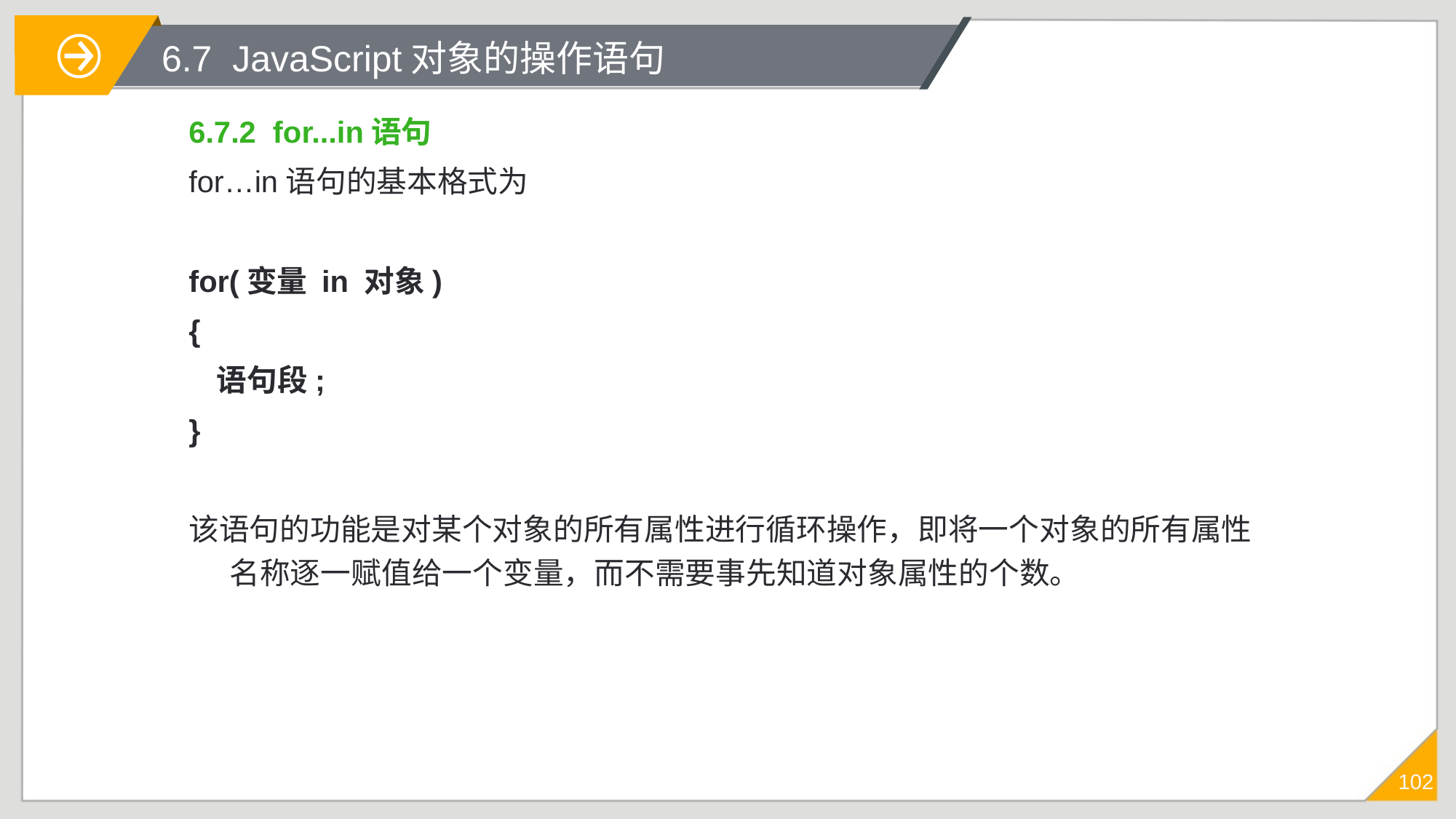

# 6.7  JavaScript对象的操作语句
6.7.2  for...in语句
for…in语句的基本格式为

for(变量 in 对象)
{
   语句段;
}

该语句的功能是对某个对象的所有属性进行循环操作，即将一个对象的所有属性名称逐一赋值给一个变量，而不需要事先知道对象属性的个数。